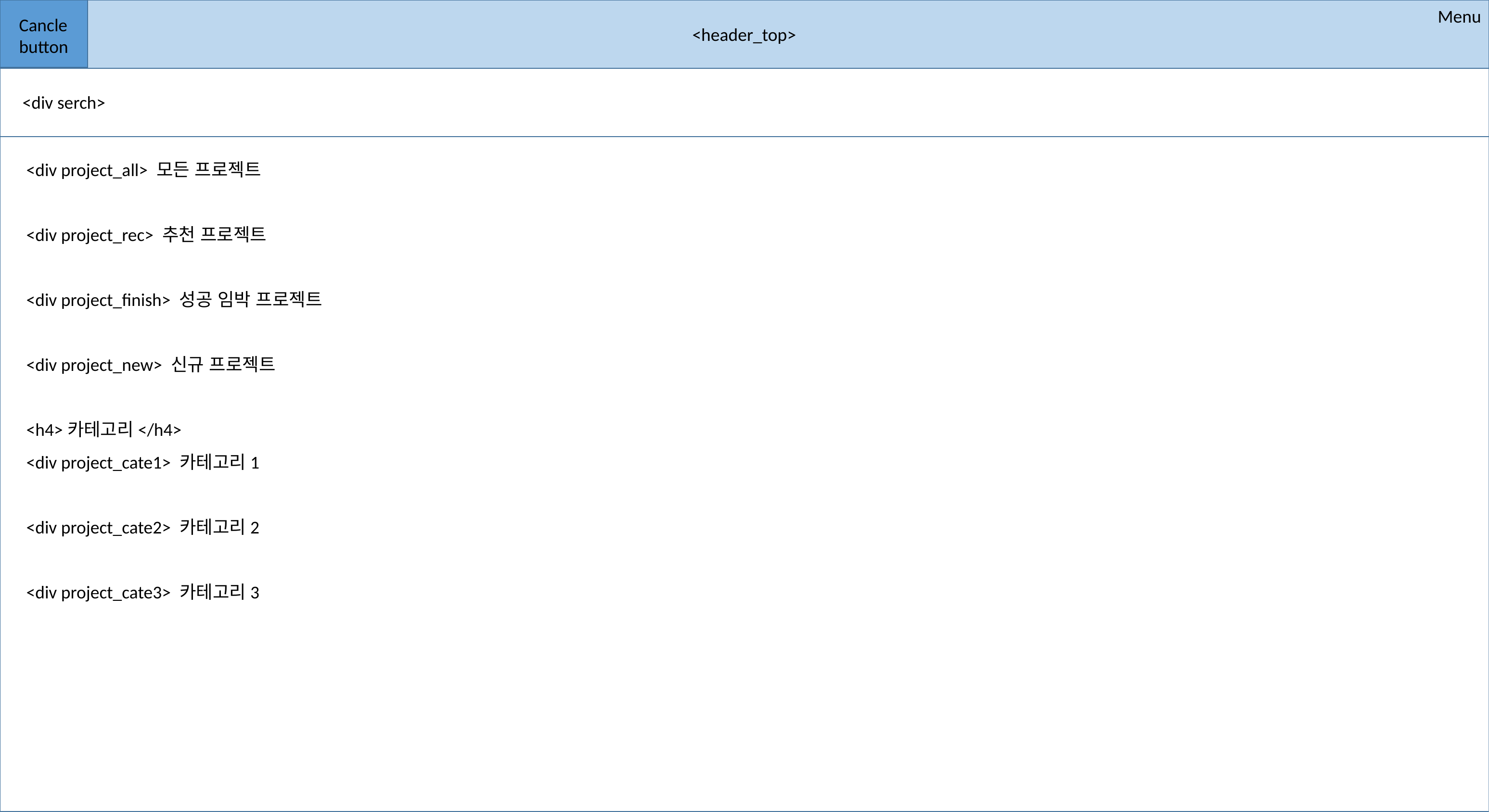

Menu
Cancle
button
<header_top>

<div serch>

<div project_all> 모든 프로젝트

<div project_rec> 추천 프로젝트

<div project_finish> 성공 임박 프로젝트

<div project_new> 신규 프로젝트

<h4>카테고리</h4>
<div project_cate1> 카테고리1

<div project_cate2> 카테고리2

<div project_cate3> 카테고리3